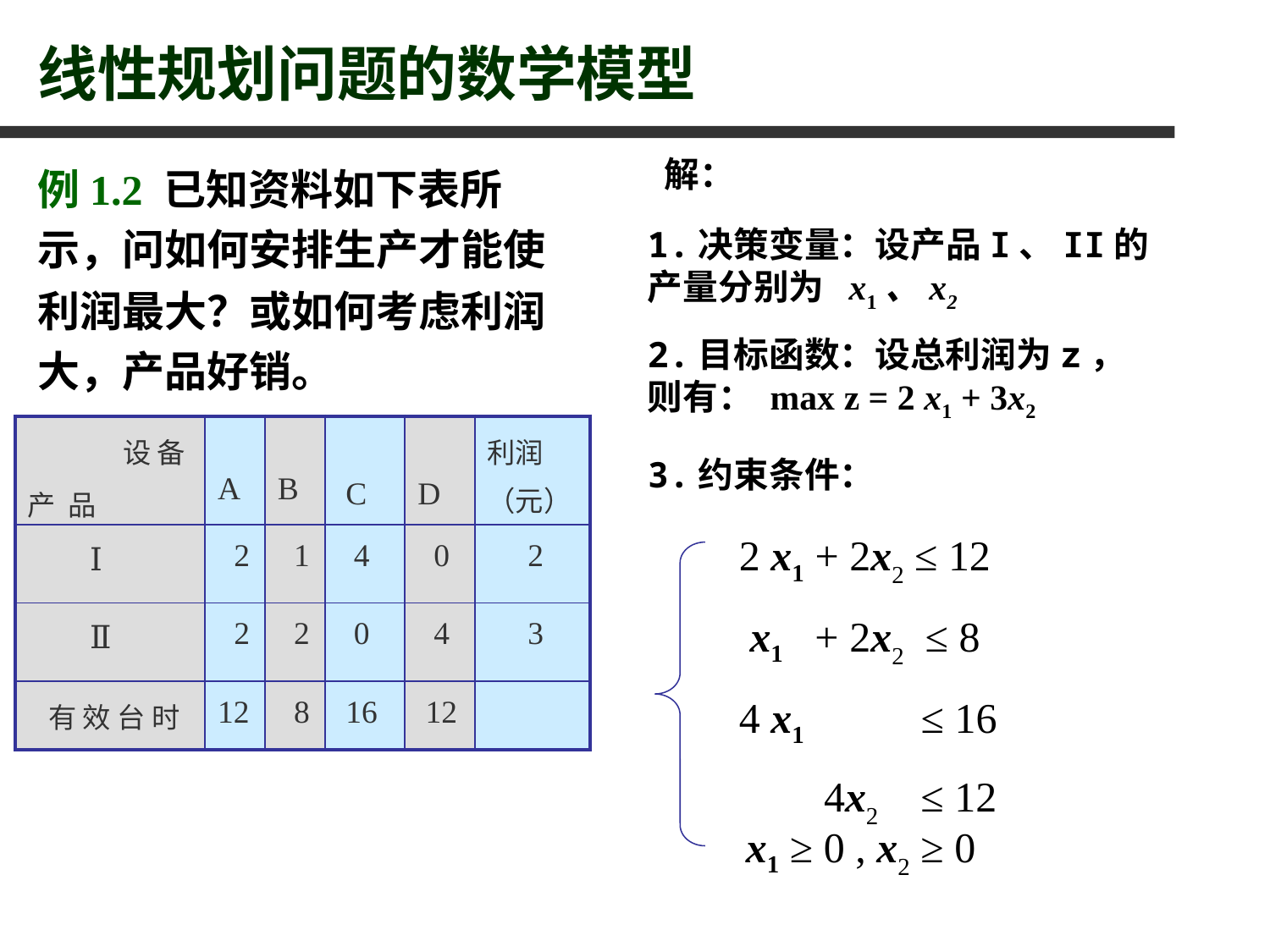

# 线性规划问题的数学模型
例1.2 已知资料如下表所示，问如何安排生产才能使利润最大？或如何考虑利润大，产品好销。
解：
1.决策变量：设产品I、II的产量分别为  x1、x2
2.目标函数：设总利润为z，则有： max z = 2 x1 + 3x2
| 设 备 产 品 | A | B | C | D | 利润（元） |
| --- | --- | --- | --- | --- | --- |
| Ⅰ | 2 | 1 | 4 | 0 | 2 |
| Ⅱ | 2 | 2 | 0 | 4 | 3 |
| 有 效 台 时 | 12 | 8 | 16 | 12 |  |
3.约束条件：
     2 x1 + 2x2 ≤ 12
      x1   + 2x2  ≤ 8
     4 x1           ≤ 16
             4x2    ≤ 12

  x1 ≥ 0 , x2 ≥ 0